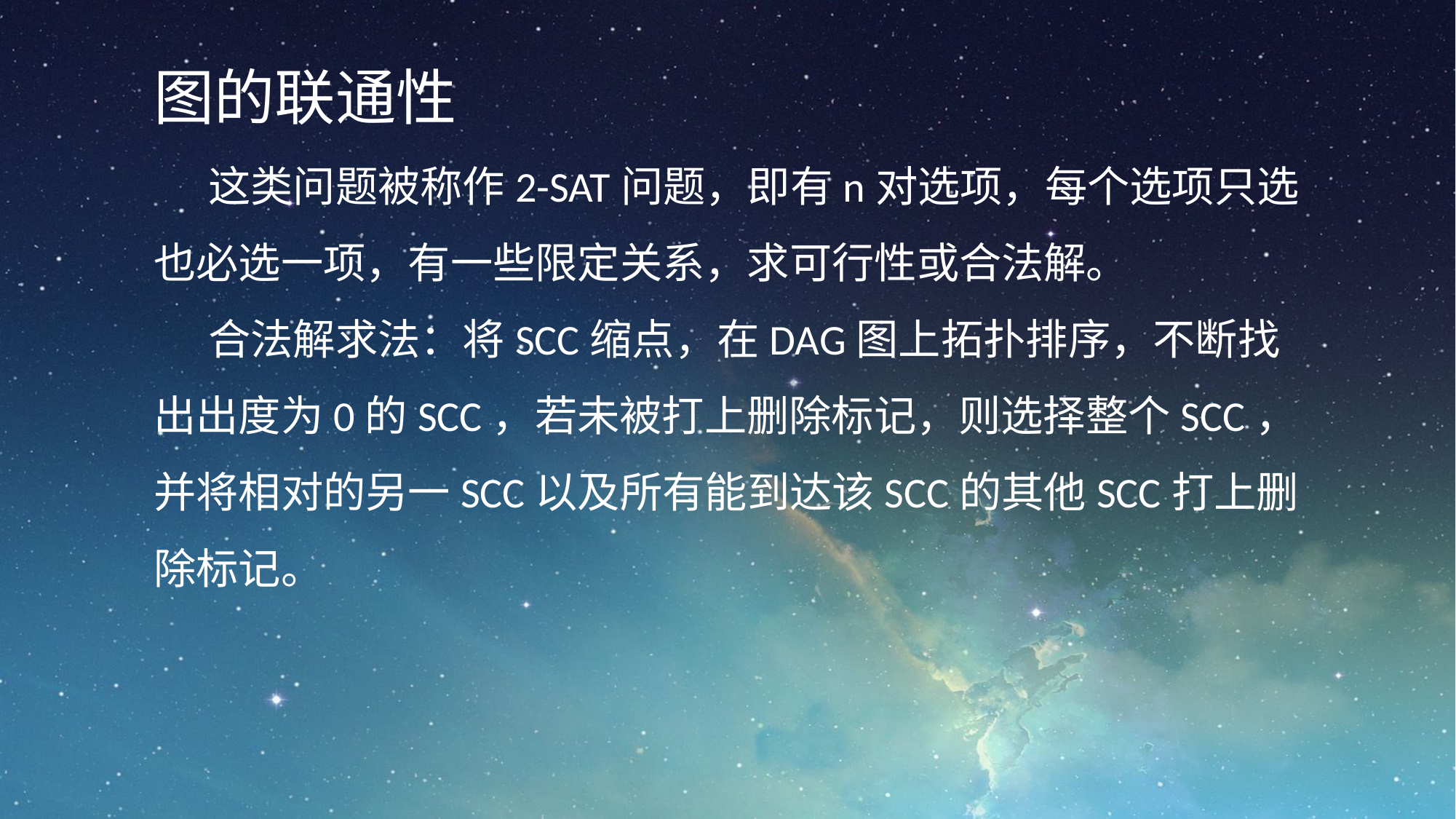

图的联通性
这类问题被称作2-SAT问题，即有n对选项，每个选项只选也必选一项，有一些限定关系，求可行性或合法解。
合法解求法：将SCC缩点，在DAG图上拓扑排序，不断找出出度为0的SCC，若未被打上删除标记，则选择整个SCC，并将相对的另一SCC以及所有能到达该SCC的其他SCC打上删除标记。